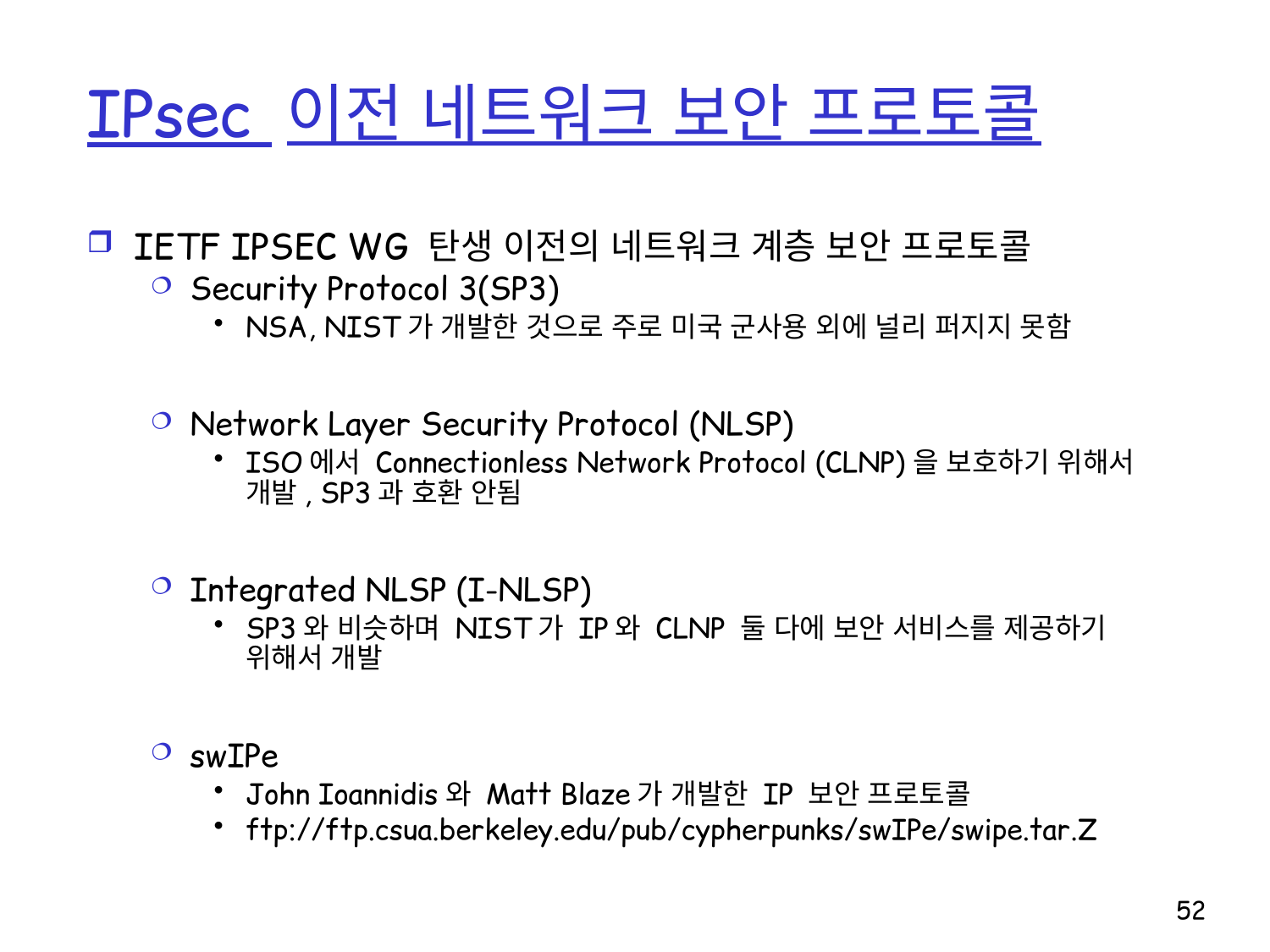

# IPsec 이전 네트워크 보안 프로토콜
IETF IPSEC WG 탄생 이전의 네트워크 계층 보안 프로토콜
Security Protocol 3(SP3)
NSA, NIST가 개발한 것으로 주로 미국 군사용 외에 널리 퍼지지 못함

Network Layer Security Protocol (NLSP)
ISO에서 Connectionless Network Protocol (CLNP)을 보호하기 위해서 개발, SP3과 호환 안됨

Integrated NLSP (I-NLSP)
SP3와 비슷하며 NIST가 IP와 CLNP 둘 다에 보안 서비스를 제공하기 위해서 개발

swIPe
John Ioannidis와 Matt Blaze가 개발한 IP 보안 프로토콜
ftp://ftp.csua.berkeley.edu/pub/cypherpunks/swIPe/swipe.tar.Z
52